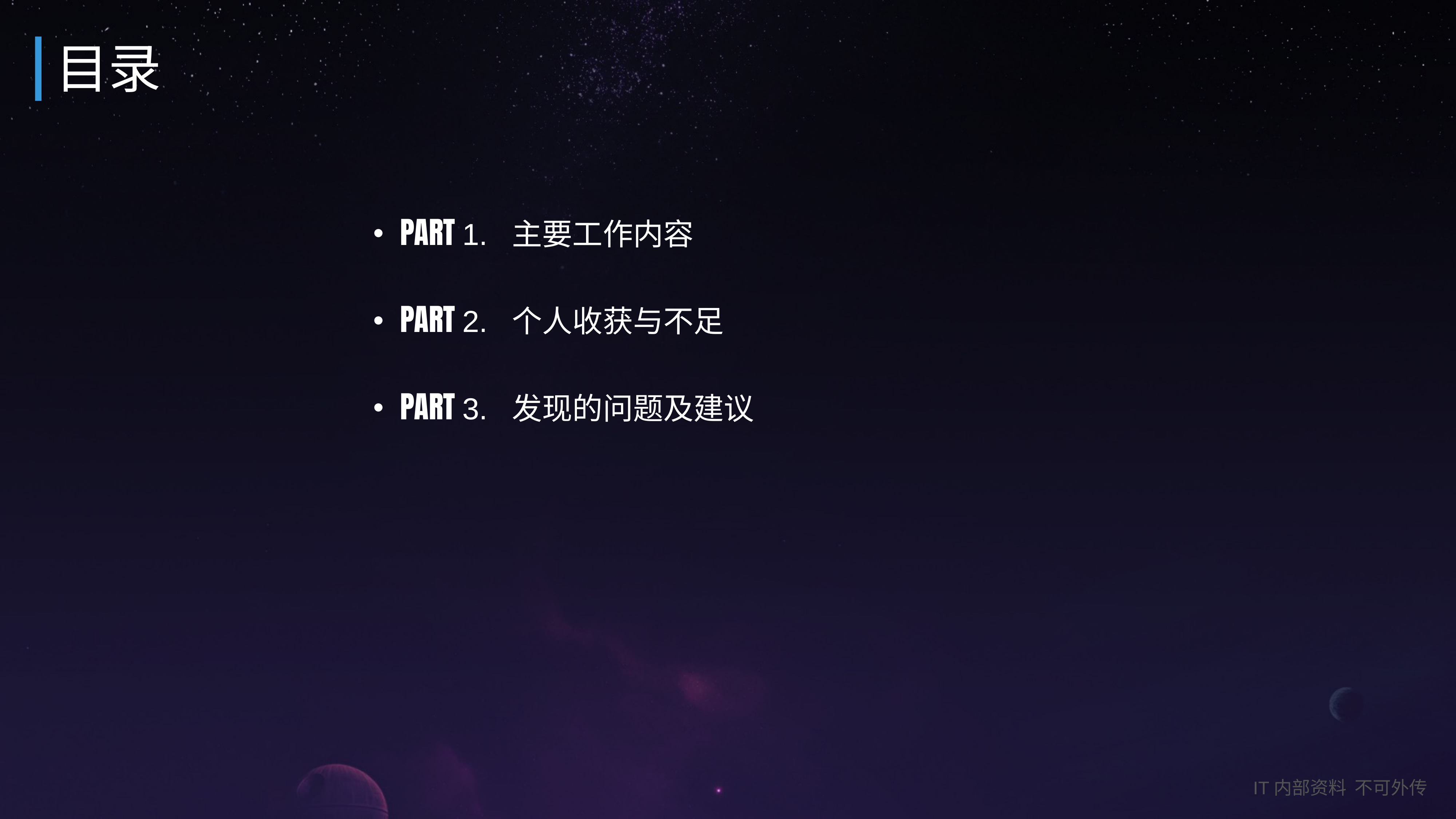

# 目录
PART 1.  主要工作内容
PART 2.  个人收获与不足
PART 3.  发现的问题及建议